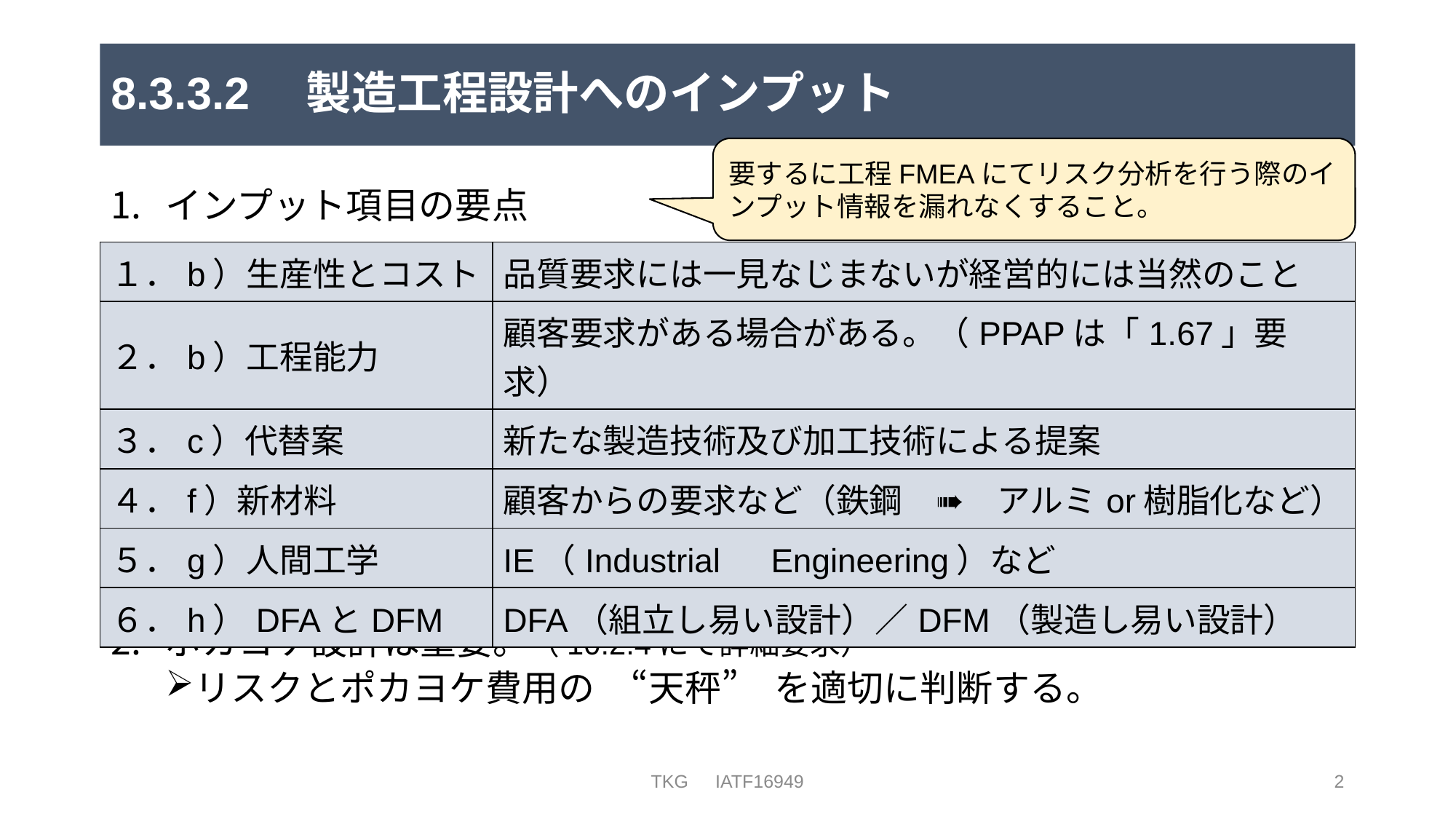

# 8.3.3.2　製造工程設計へのインプット
要するに工程FMEAにてリスク分析を行う際のインプット情報を漏れなくすること。
インプット項目の要点

ポカヨケ設計は重要。（10.2.4にて詳細要求）
リスクとポカヨケ費用の　“天秤”　を適切に判断する。
| １．b）生産性とコスト | 品質要求には一見なじまないが経営的には当然のこと |
| --- | --- |
| ２．b）工程能力 | 顧客要求がある場合がある。（PPAPは「1.67」要求） |
| ３．c）代替案 | 新たな製造技術及び加工技術による提案 |
| ４．f）新材料 | 顧客からの要求など（鉄鋼　➠　アルミor樹脂化など） |
| ５．g）人間工学 | IE（Industrial　Engineering）など |
| ６．h）DFAとDFM | DFA（組立し易い設計）／DFM（製造し易い設計） |
TKG　IATF16949
2